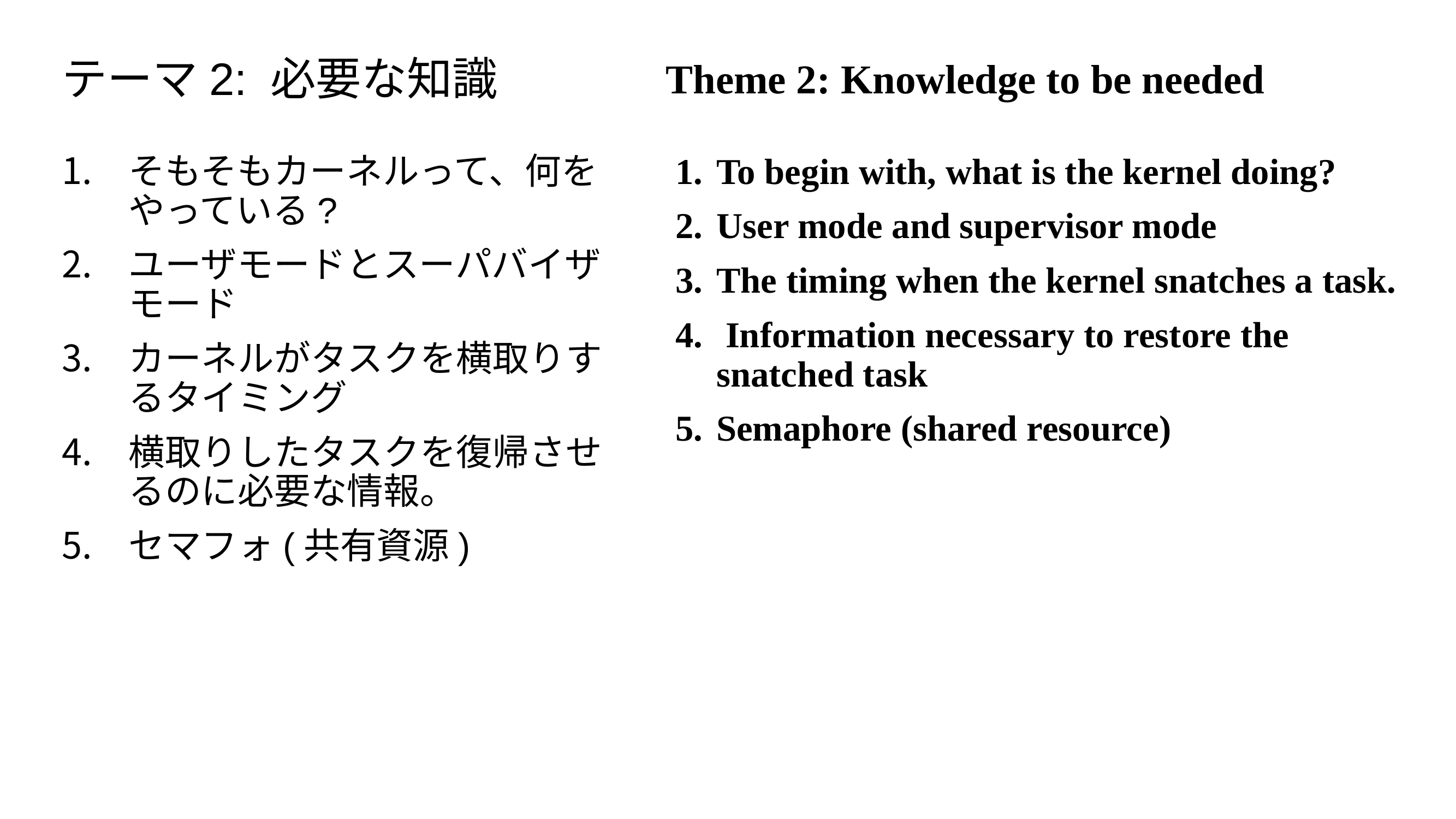

# テーマ2: 必要な知識
Theme 2: Knowledge to be needed
そもそもカーネルって、何をやっている?
ユーザモードとスーパバイザモード
カーネルがタスクを横取りするタイミング
横取りしたタスクを復帰させるのに必要な情報。
セマフォ(共有資源)
To begin with, what is the kernel doing?
User mode and supervisor mode
The timing when the kernel snatches a task.
 Information necessary to restore the snatched task
Semaphore (shared resource)